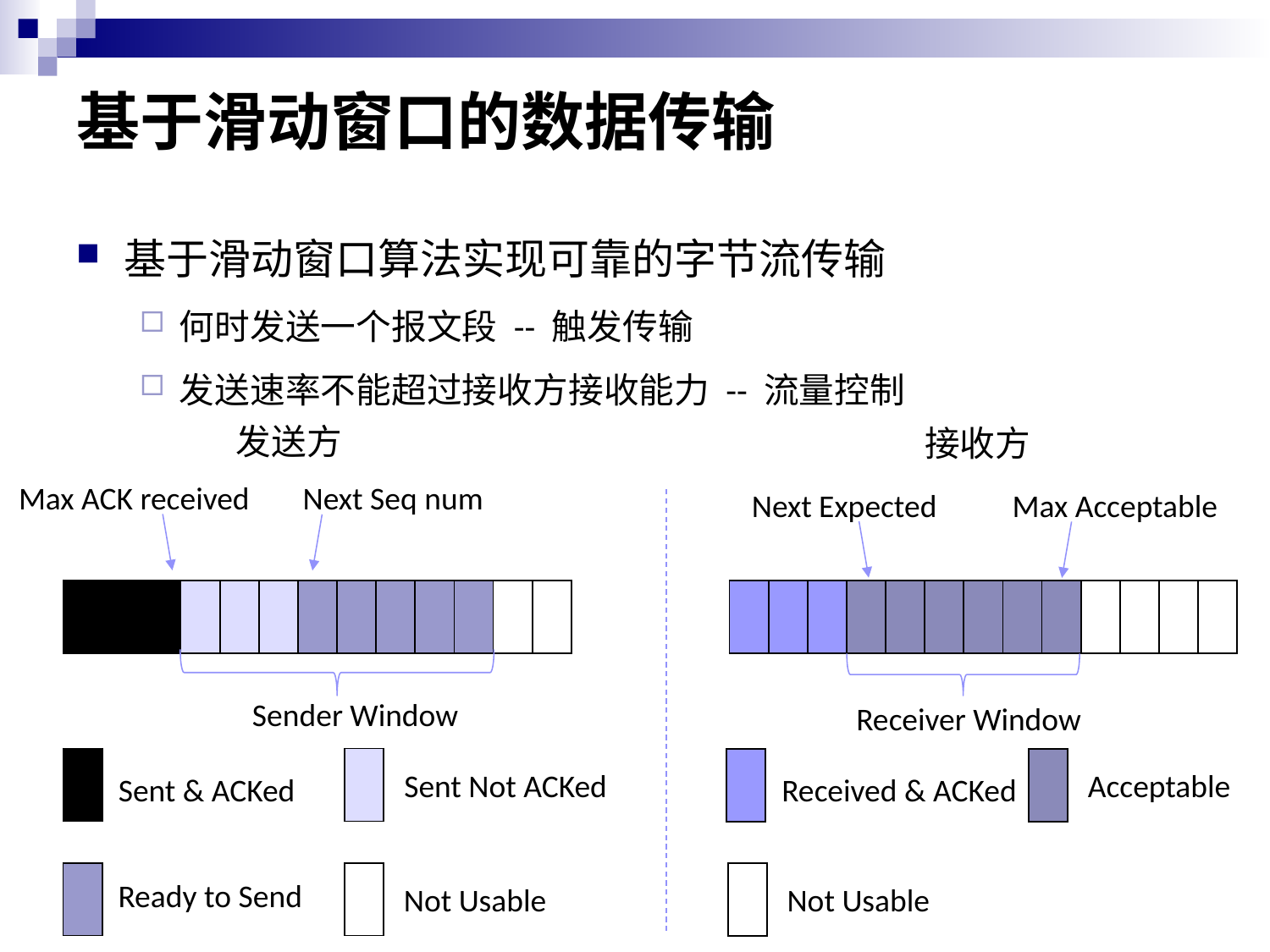

# 基于滑动窗口的数据传输
基于滑动窗口算法实现可靠的字节流传输
何时发送一个报文段 -- 触发传输
发送速率不能超过接收方接收能力 -- 流量控制
发送方
接收方
Max ACK received
Next Seq num
Next Expected
Max Acceptable

|  |  |  |  |  |  |  |  |  |  |  |  |  |
| --- | --- | --- | --- | --- | --- | --- | --- | --- | --- | --- | --- | --- |
|  |  |  |  |  |  |  |  |  |  |  |  |  |
| --- | --- | --- | --- | --- | --- | --- | --- | --- | --- | --- | --- | --- |
Sender Window
Receiver Window
|  |
| --- |
|  |
| --- |
|  |
| --- |
|  |
| --- |
Sent Not ACKed
Acceptable
Sent & ACKed
Received & ACKed
|  |
| --- |
|  |
| --- |
|  |
| --- |
Ready to Send
Not Usable
Not Usable
10